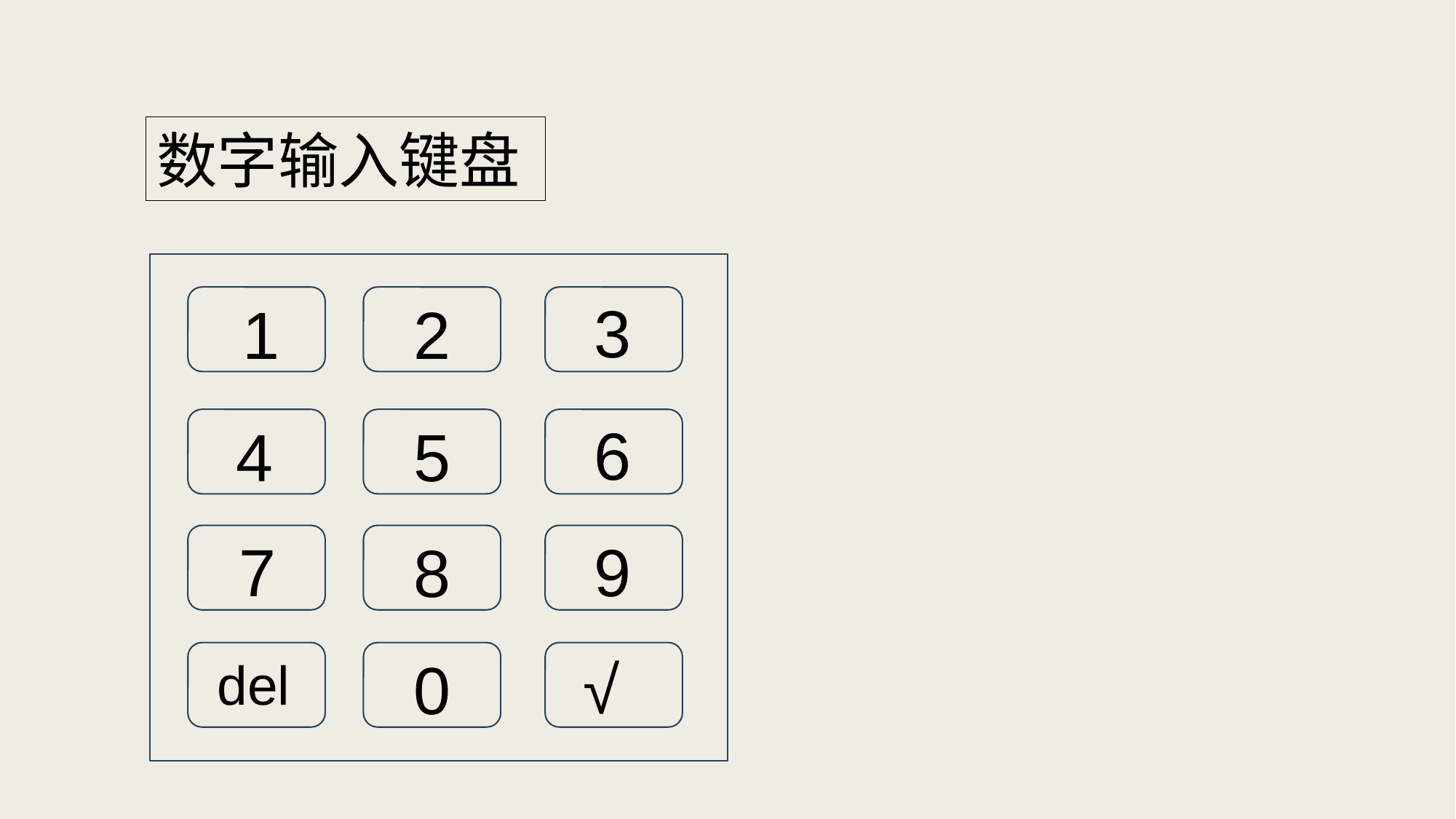

数字输入键盘

3

1

2

6

4

5

7
9

8

√

0

del